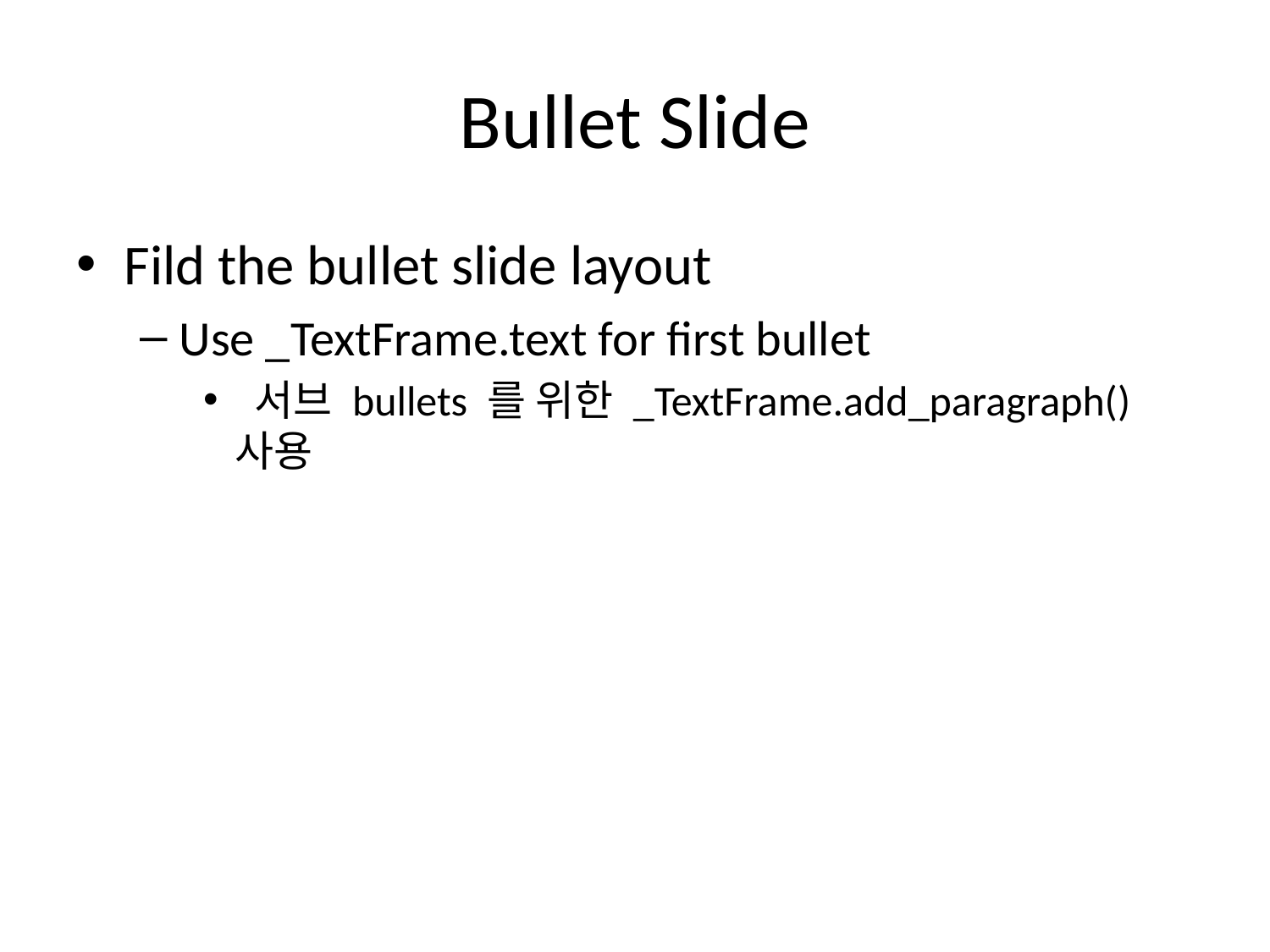

# Bullet Slide
Fild the bullet slide layout
Use _TextFrame.text for first bullet
 서브 bullets 를 위한 _TextFrame.add_paragraph() 사용